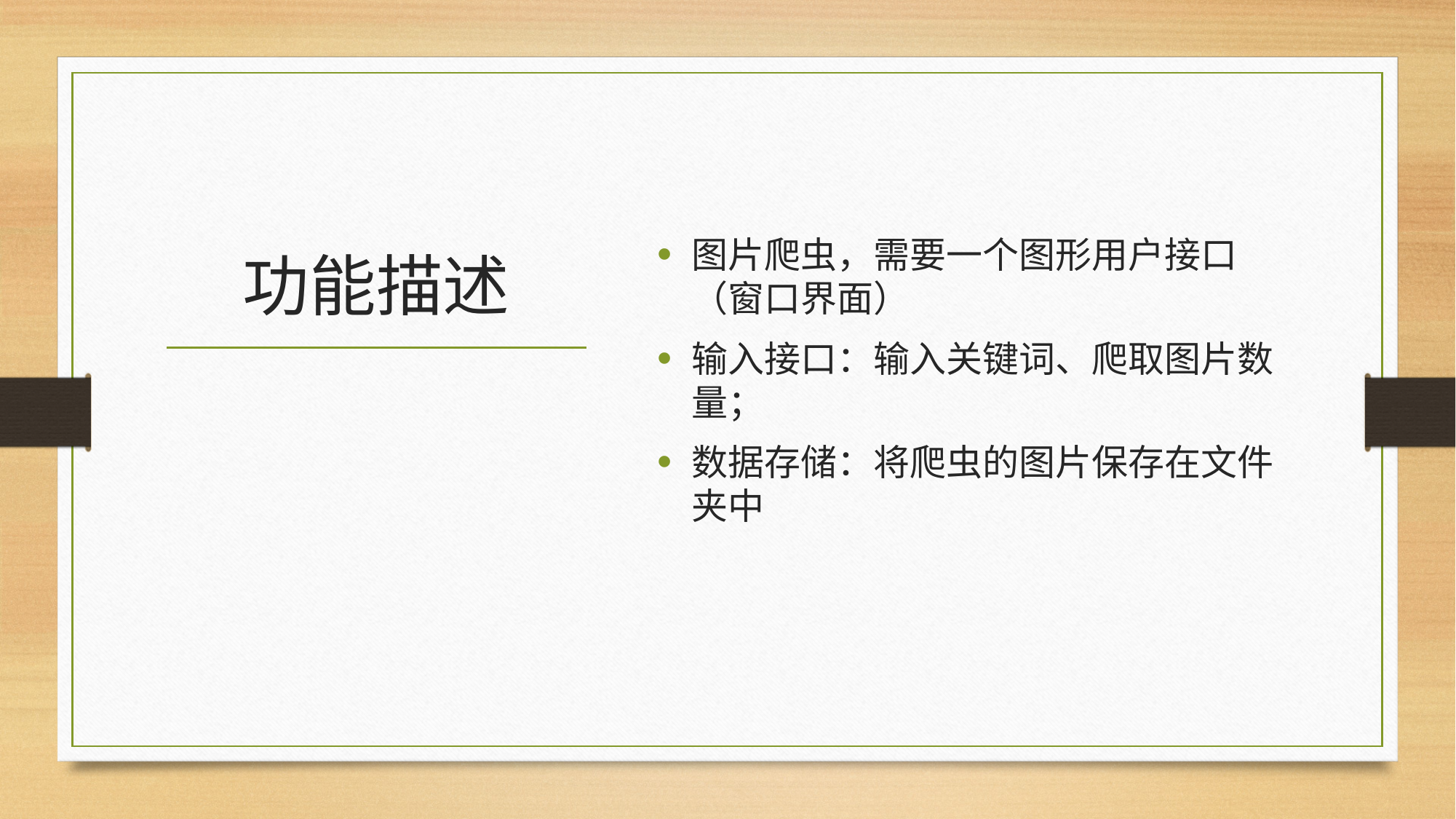

图片爬虫，需要一个图形用户接口（窗口界面）
输入接口：输入关键词、爬取图片数量；
数据存储：将爬虫的图片保存在文件夹中

# 功能描述